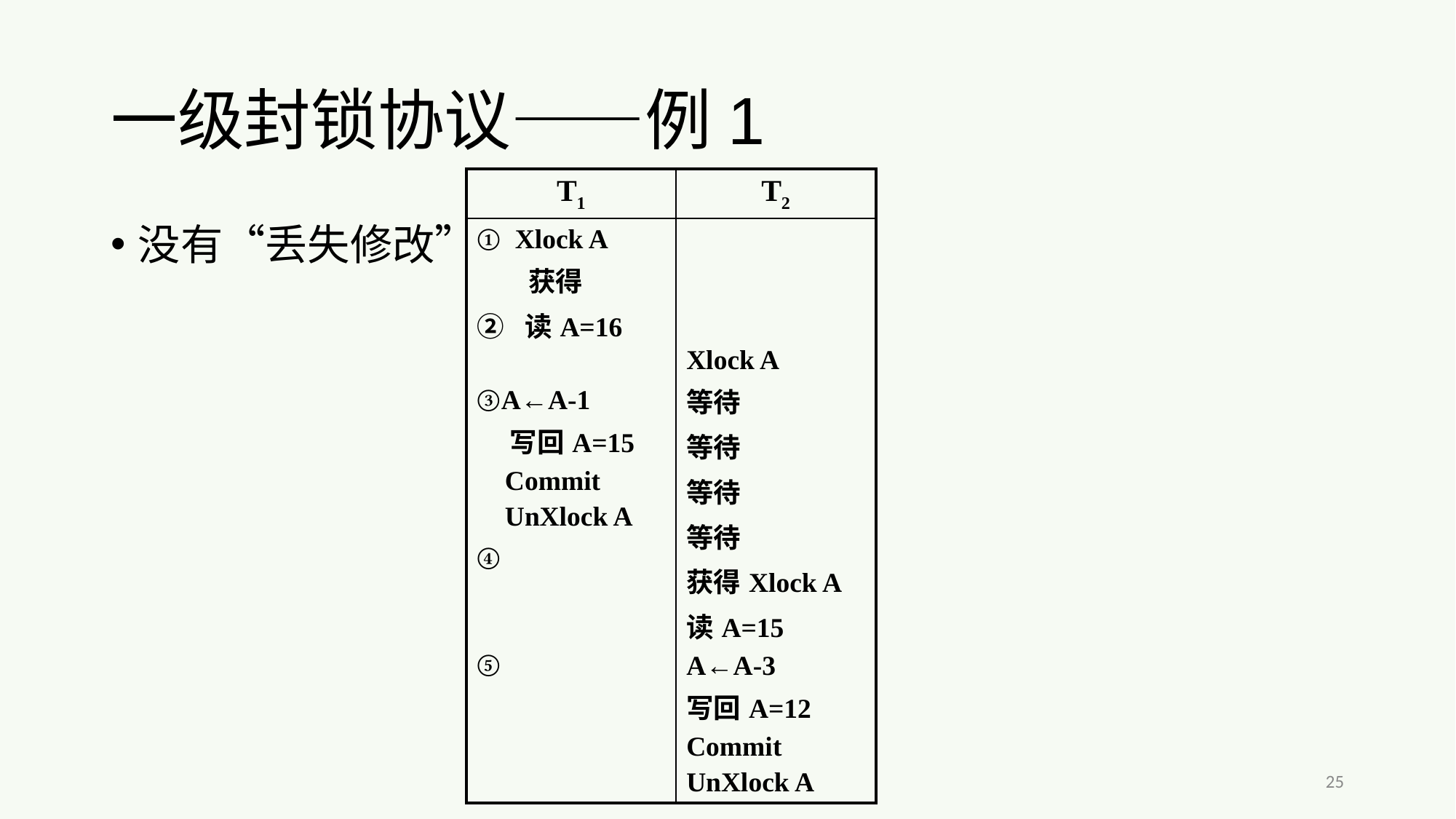

# 一级封锁协议——例1
| T1 | T2 |
| --- | --- |
| ①  Xlock A 获得 ②  读A=16   ③A←A-1 写回A=15 Commit UnXlock A ④   ⑤ | Xlock A 等待 等待 等待 等待 获得Xlock A 读A=15 A←A-3 写回A=12 Commit UnXlock A |
没有“丢失修改”

25